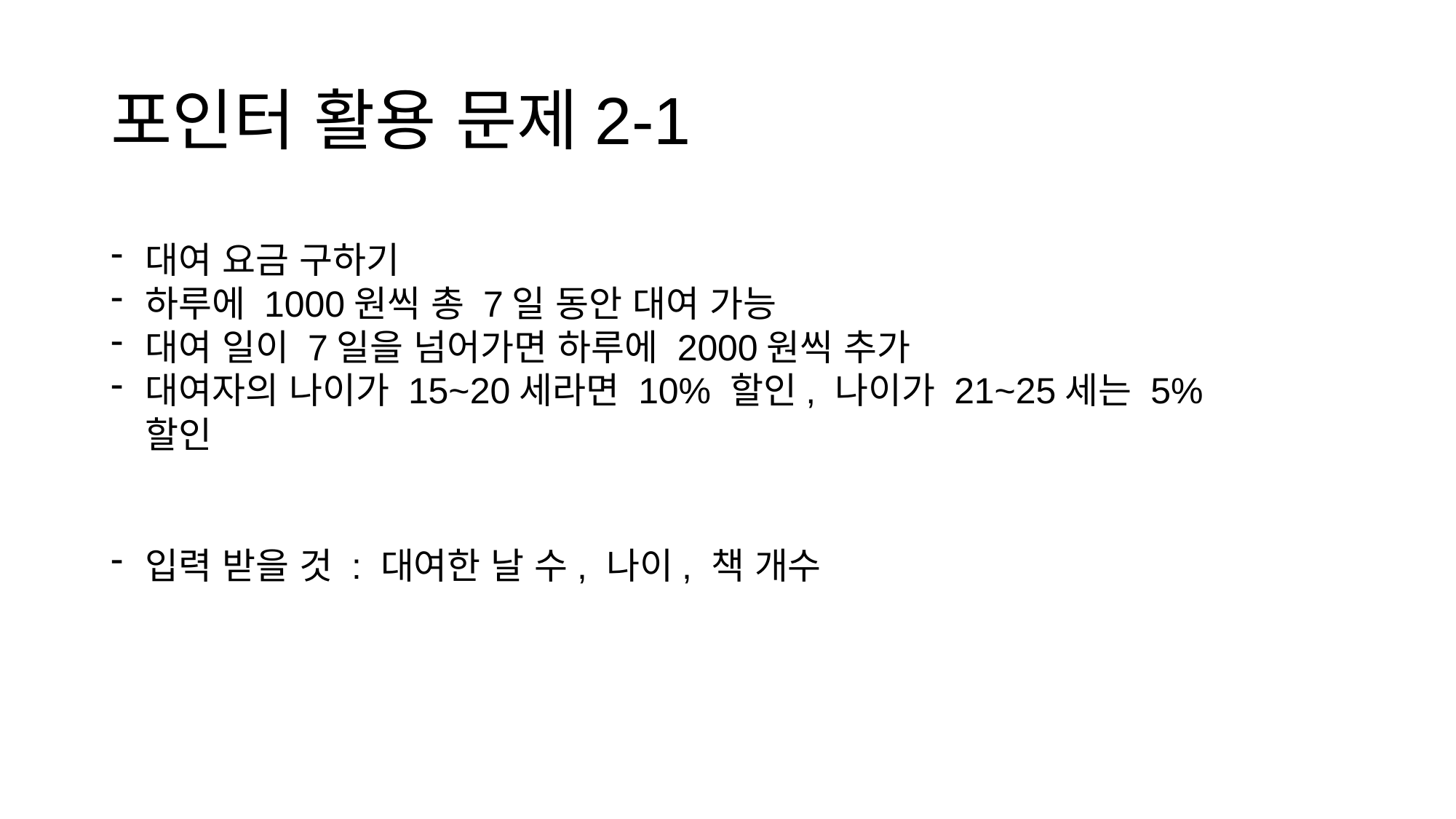

# 포인터 활용 문제2-1
대여 요금 구하기
하루에 1000원씩 총 7일 동안 대여 가능
대여 일이 7일을 넘어가면 하루에 2000원씩 추가
대여자의 나이가 15~20세라면 10% 할인, 나이가 21~25세는 5% 할인

입력 받을 것 : 대여한 날 수, 나이, 책 개수